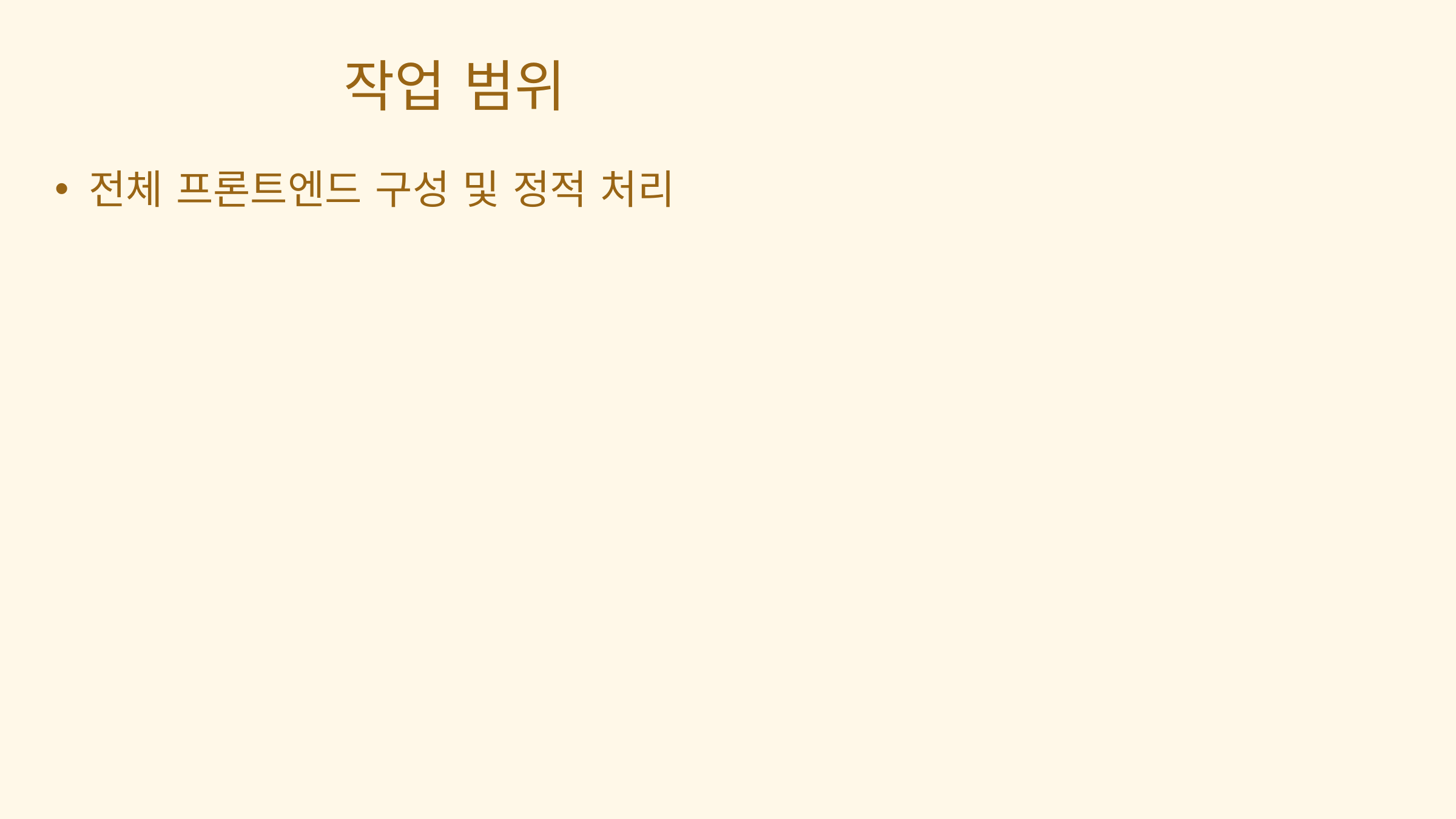

작업 범위
전체 프론트엔드 구성 및 정적 처리